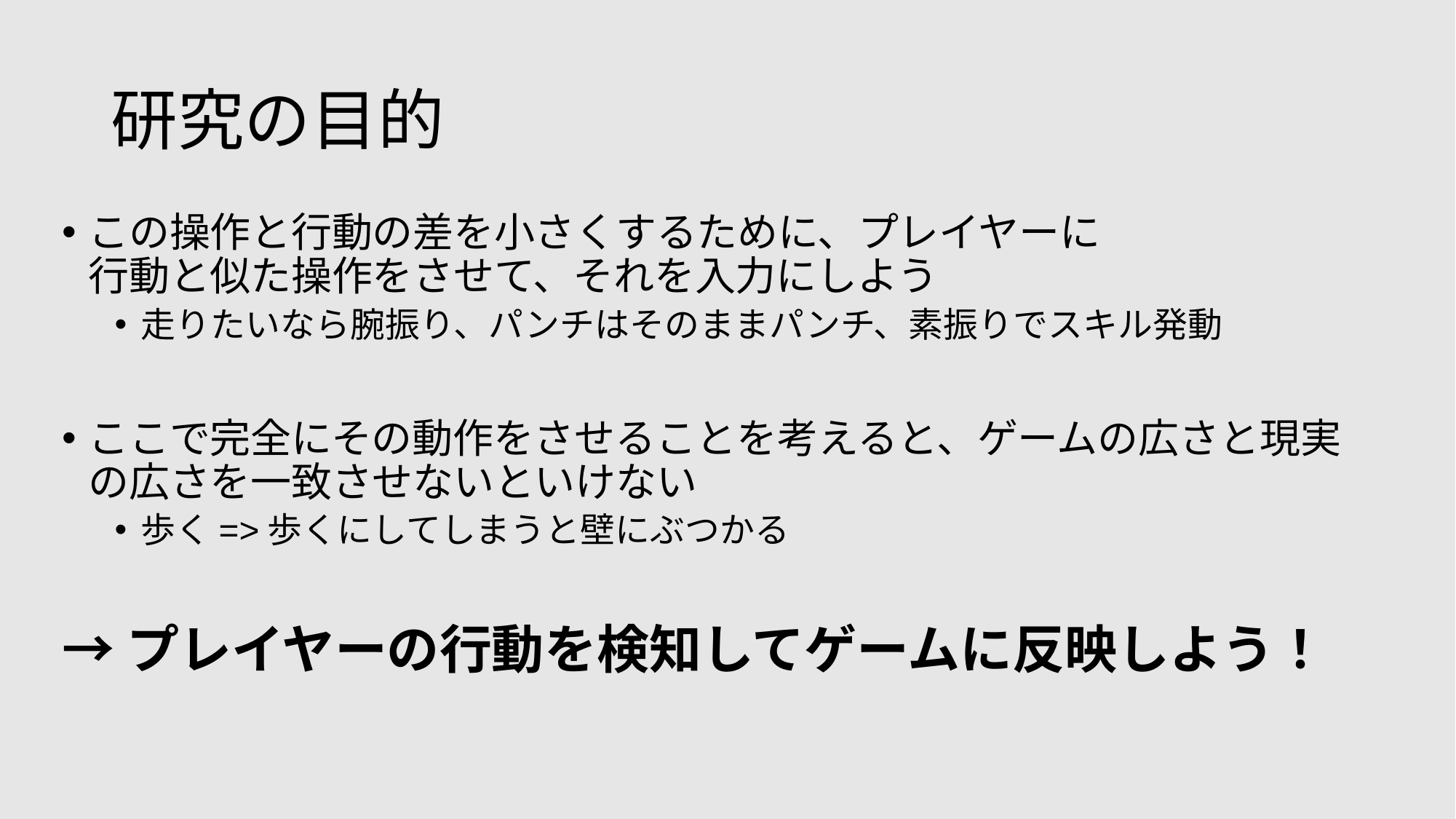

# 研究の目的
この操作と行動の差を小さくするために、プレイヤーに
行動と似た操作をさせて、それを入力にしよう
走りたいなら腕振り、パンチはそのままパンチ、素振りでスキル発動

ここで完全にその動作をさせることを考えると、ゲームの広さと現実の広さを一致させないといけない
歩く=>歩くにしてしまうと壁にぶつかる

→プレイヤーの行動を検知してゲームに反映しよう！